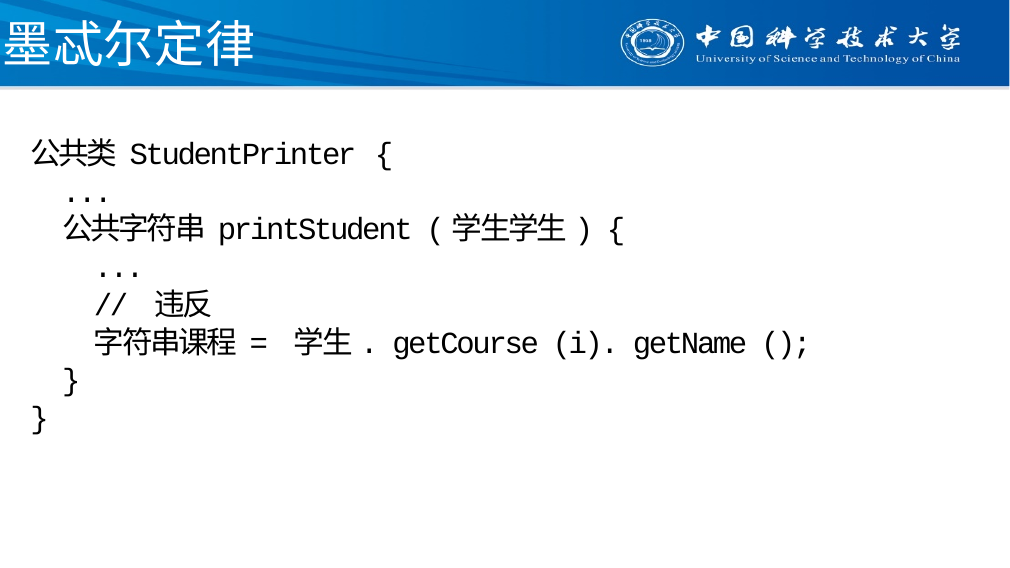

# 墨忒尔定律
公共类 StudentPrinter {
...
公共字符串 printStudent (学生学生) {
...
// 违反
字符串课程 = 学生. getCourse (i). getName ();
}
}